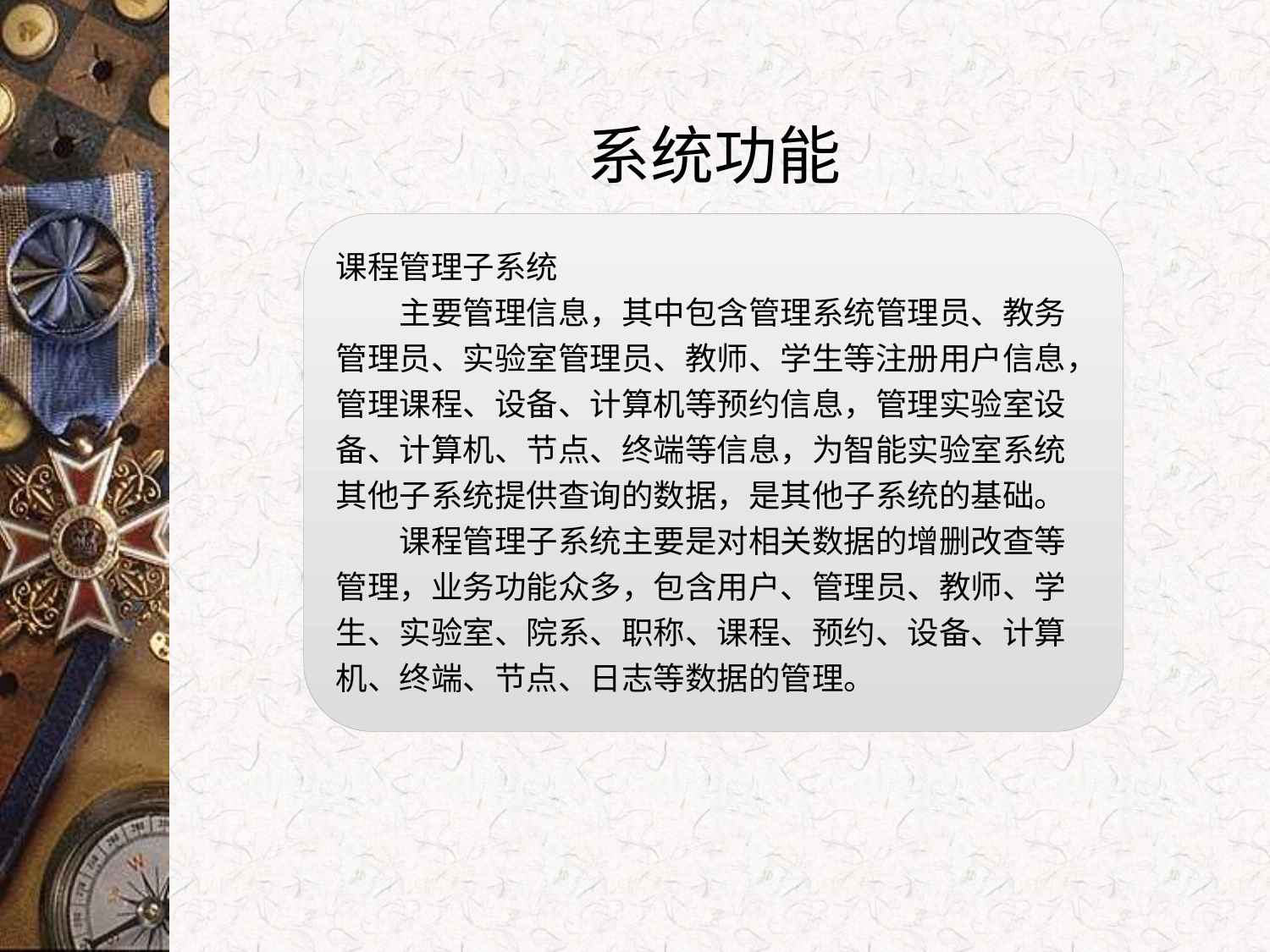

# 系统功能
课程管理子系统
主要管理信息，其中包含管理系统管理员、教务管理员、实验室管理员、教师、学生等注册用户信息，管理课程、设备、计算机等预约信息，管理实验室设备、计算机、节点、终端等信息，为智能实验室系统其他子系统提供查询的数据，是其他子系统的基础。
课程管理子系统主要是对相关数据的增删改查等管理，业务功能众多，包含用户、管理员、教师、学生、实验室、院系、职称、课程、预约、设备、计算机、终端、节点、日志等数据的管理。